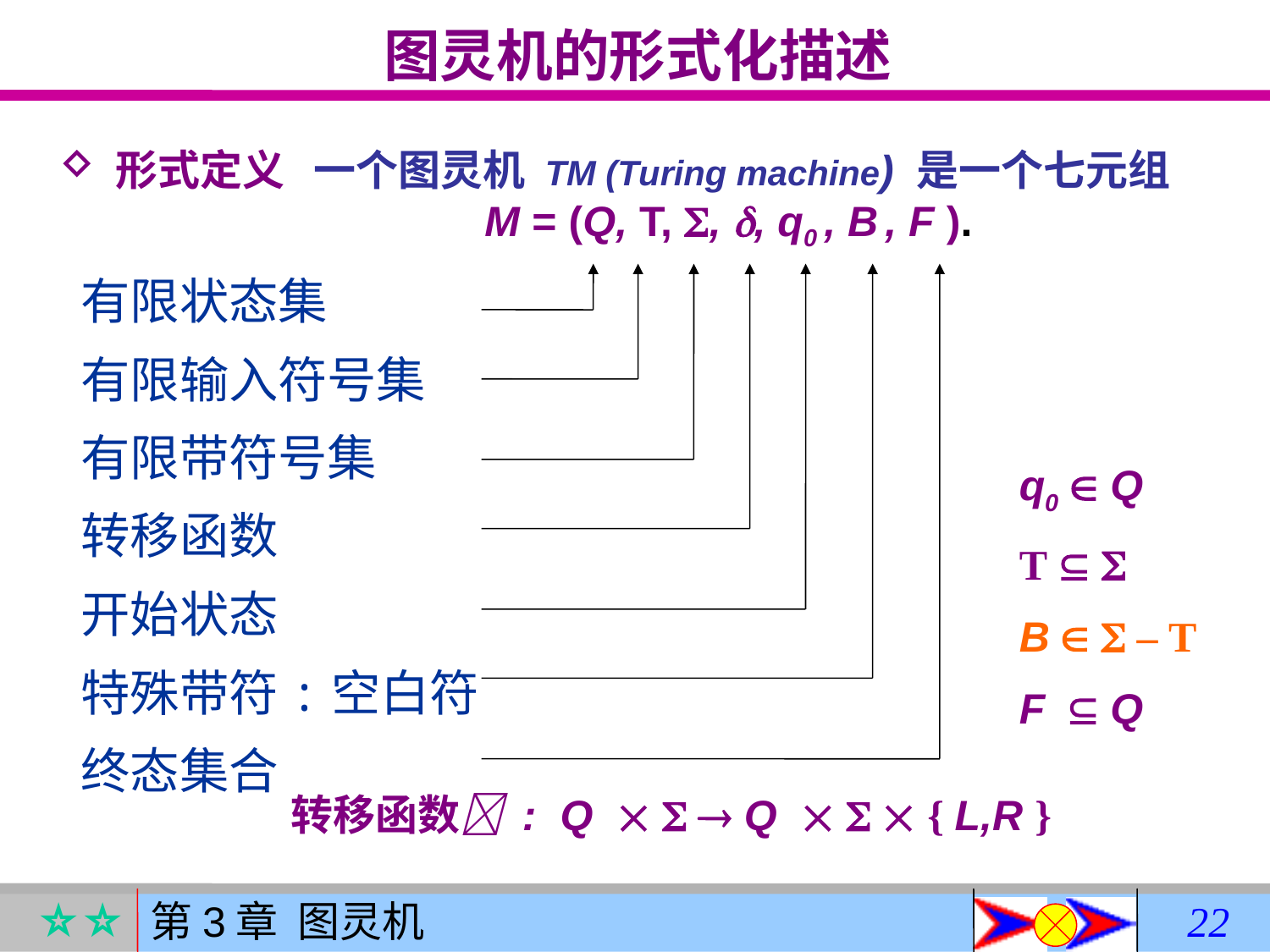

图灵机的形式化描述
 形式定义   一个图灵机 TM (Turing machine) 是一个七元组
                                    M = (Q, T, Σ, δ, q0 , B , F ).

 有限状态集

 有限输入符号集

 有限带符号集

 转移函数

 开始状态

 特殊带符:空白符

 终态集合
q0 ∈ Q

T ⊆ Σ

B ∈ Σ – T

F  ⊆ Q
转移函数δ :  Q  × Σ → Q  × Σ × { L,R }